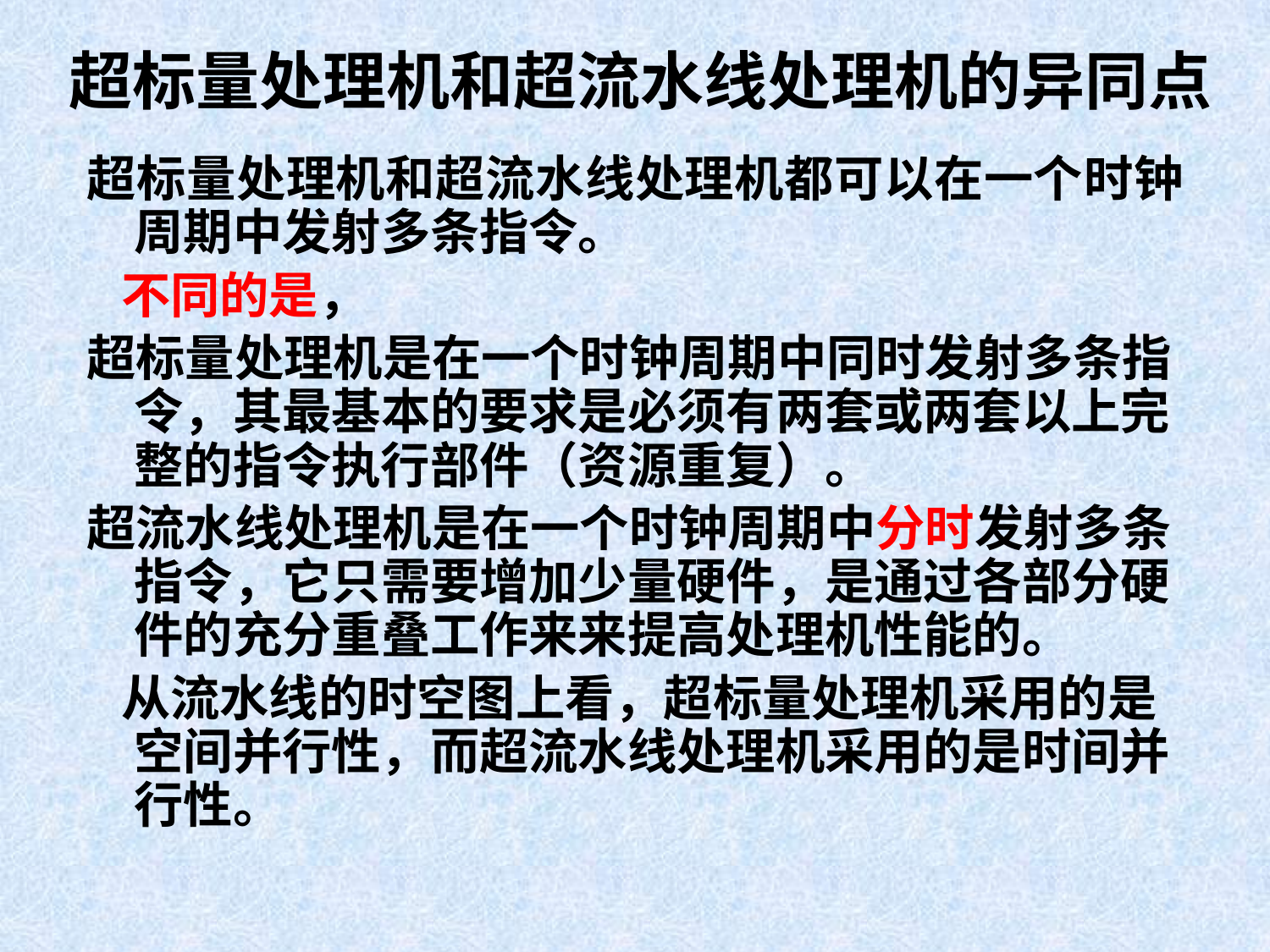

# 超标量处理机和超流水线处理机的异同点
超标量处理机和超流水线处理机都可以在一个时钟周期中发射多条指令。
  不同的是，
超标量处理机是在一个时钟周期中同时发射多条指令，其最基本的要求是必须有两套或两套以上完整的指令执行部件（资源重复）。
超流水线处理机是在一个时钟周期中分时发射多条指令，它只需要增加少量硬件，是通过各部分硬件的充分重叠工作来来提高处理机性能的。
  从流水线的时空图上看，超标量处理机采用的是空间并行性，而超流水线处理机采用的是时间并行性。